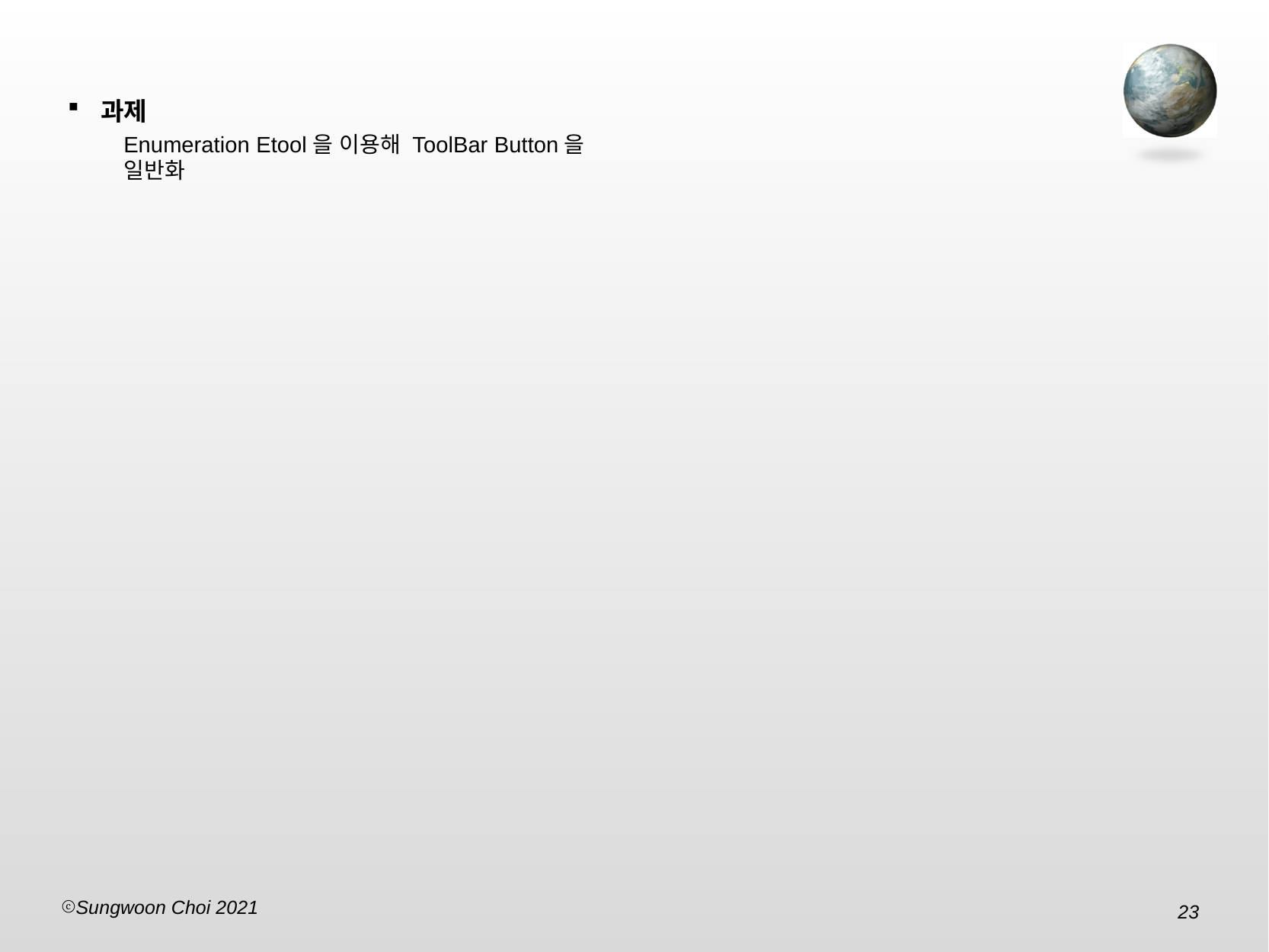

과제
Enumeration Etool을 이용해 ToolBar Button을 일반화

Sungwoon Choi 2021
23